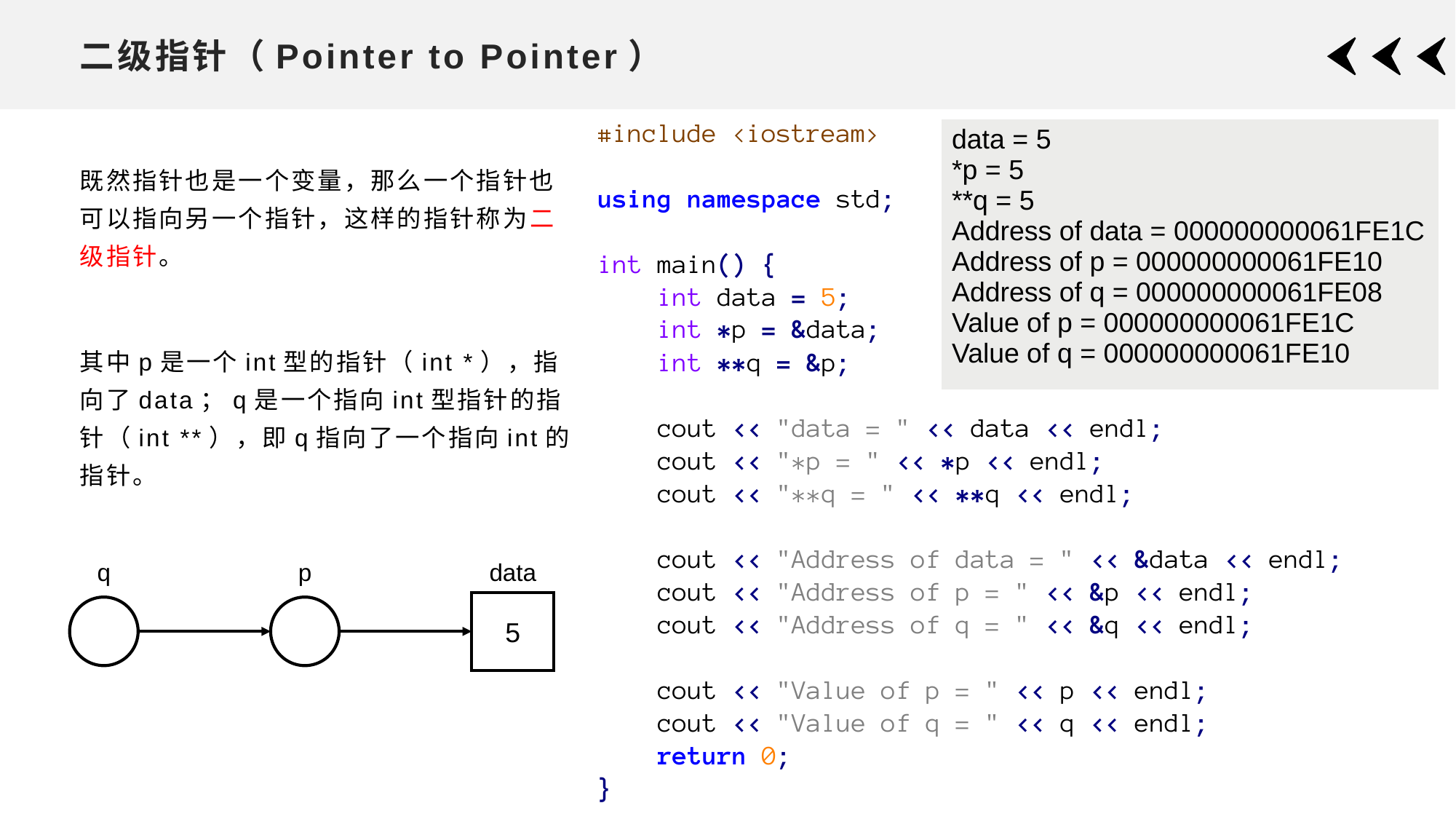

# 二级指针（Pointer to Pointer）
#include <iostream>

using namespace std;

int main() {
    int data = 5;
    int *p = &data;
    int **q = &p;

    cout << "data = " << data << endl;
    cout << "*p = " << *p << endl;
    cout << "**q = " << **q << endl;

    cout << "Address of data = " << &data << endl;
    cout << "Address of p = " << &p << endl;
    cout << "Address of q = " << &q << endl;

    cout << "Value of p = " << p << endl;
    cout << "Value of q = " << q << endl;
    return 0;
}
| data = 5 \*p = 5 \*\*q = 5 Address of data = 000000000061FE1C Address of p = 000000000061FE10 Address of q = 000000000061FE08 Value of p = 000000000061FE1C Value of q = 000000000061FE10 |
| --- |
既然指针也是一个变量，那么一个指针也可以指向另一个指针，这样的指针称为二级指针。

其中p是一个int型的指针（int *），指向了data；q是一个指向int型指针的指针（int **），即q指向了一个指向int的指针。
q
p
data
5